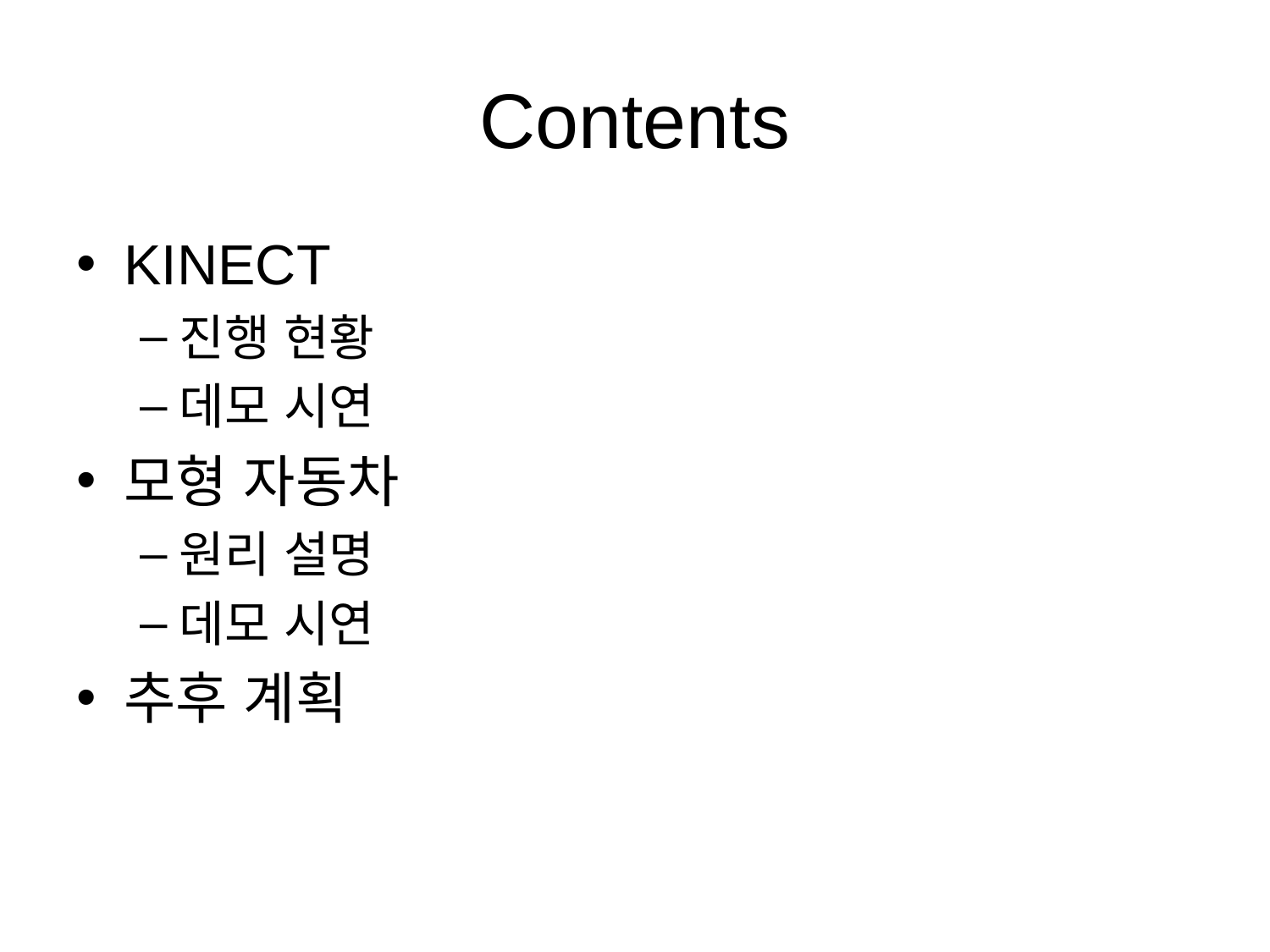

# Contents
KINECT
진행 현황
데모 시연
모형 자동차
원리 설명
데모 시연
추후 계획